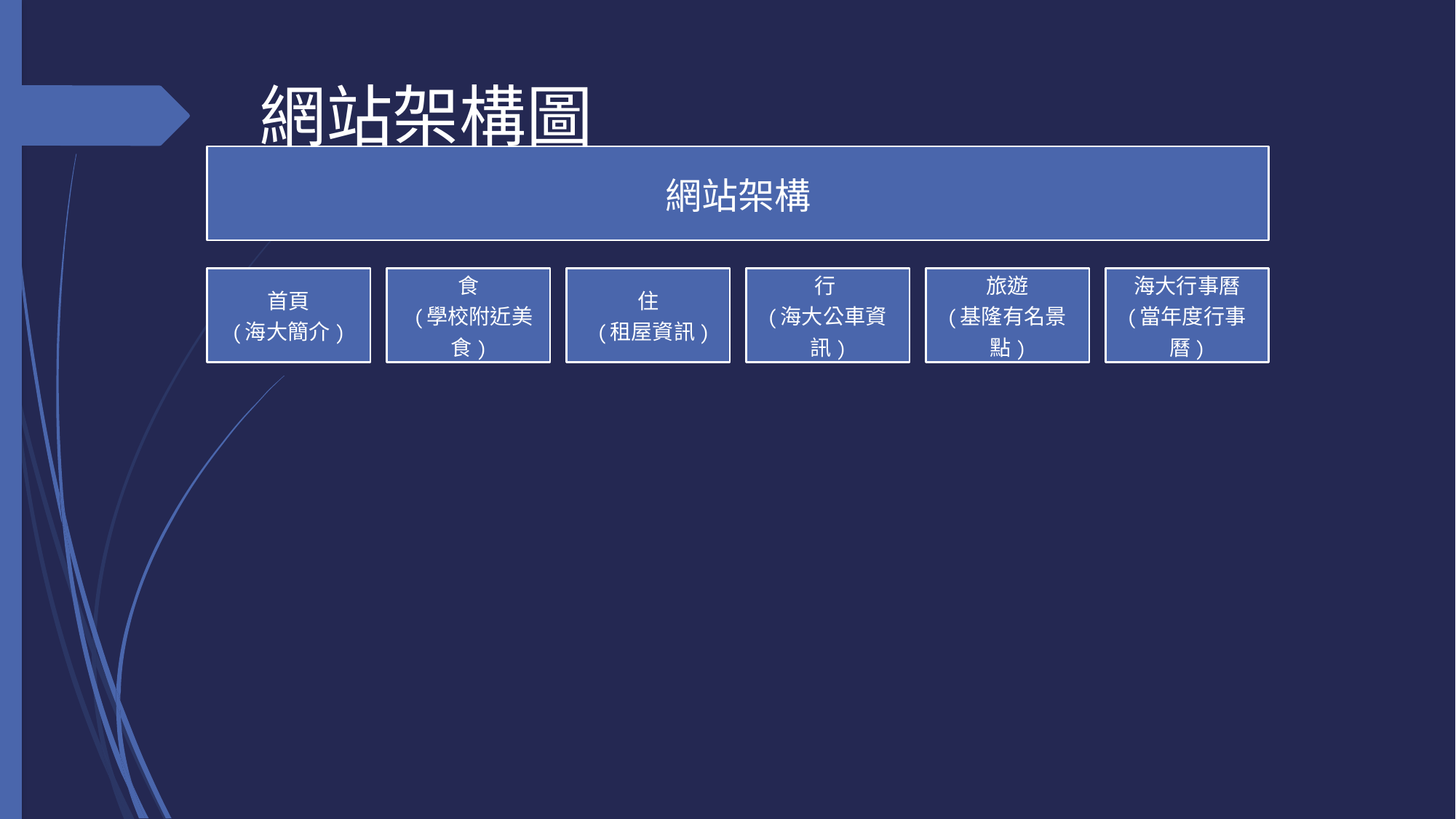

# 網站架構圖
首頁
(海大簡介)
食
 (學校附近美食)
住
 (租屋資訊)
行
(海大公車資訊)
海大行事曆
(當年度行事曆)
網站架構
旅遊
(基隆有名景點)